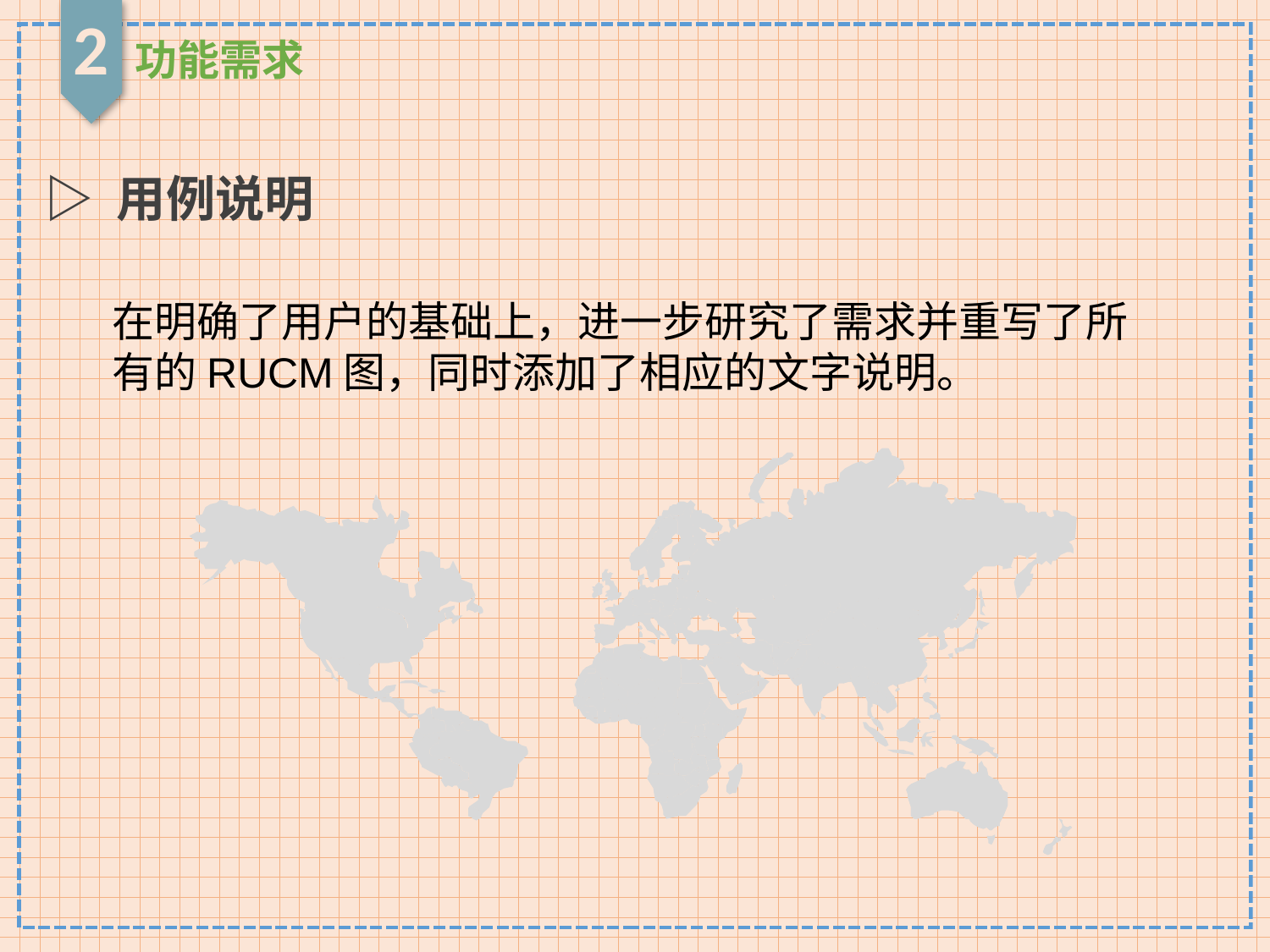

2
功能需求
▷ 用例说明
在明确了用户的基础上，进一步研究了需求并重写了所有的RUCM图，同时添加了相应的文字说明。